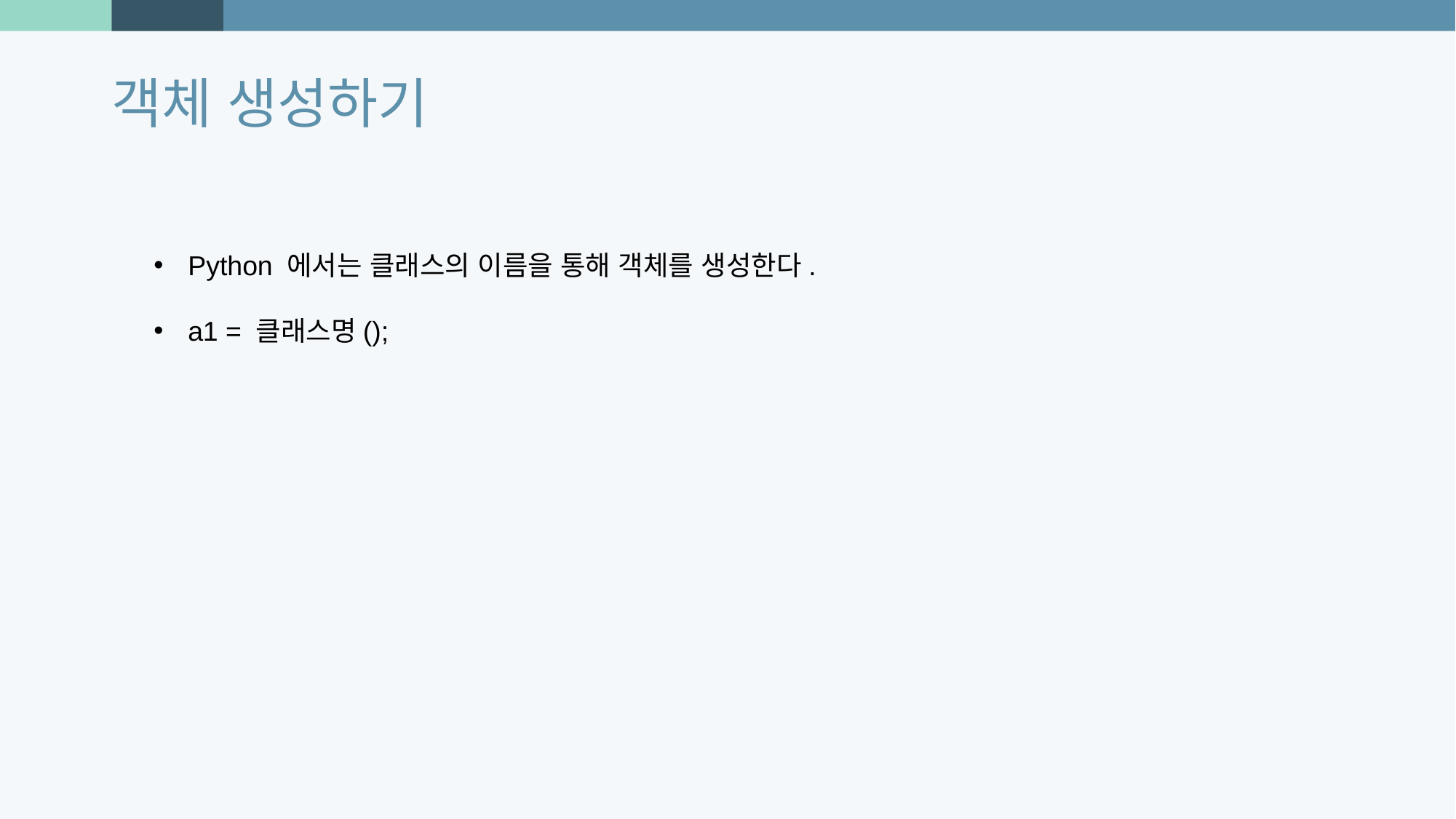

객체 생성하기
Python 에서는 클래스의 이름을 통해 객체를 생성한다.
a1 = 클래스명();

Photo by Joel Filipe on Unsplash